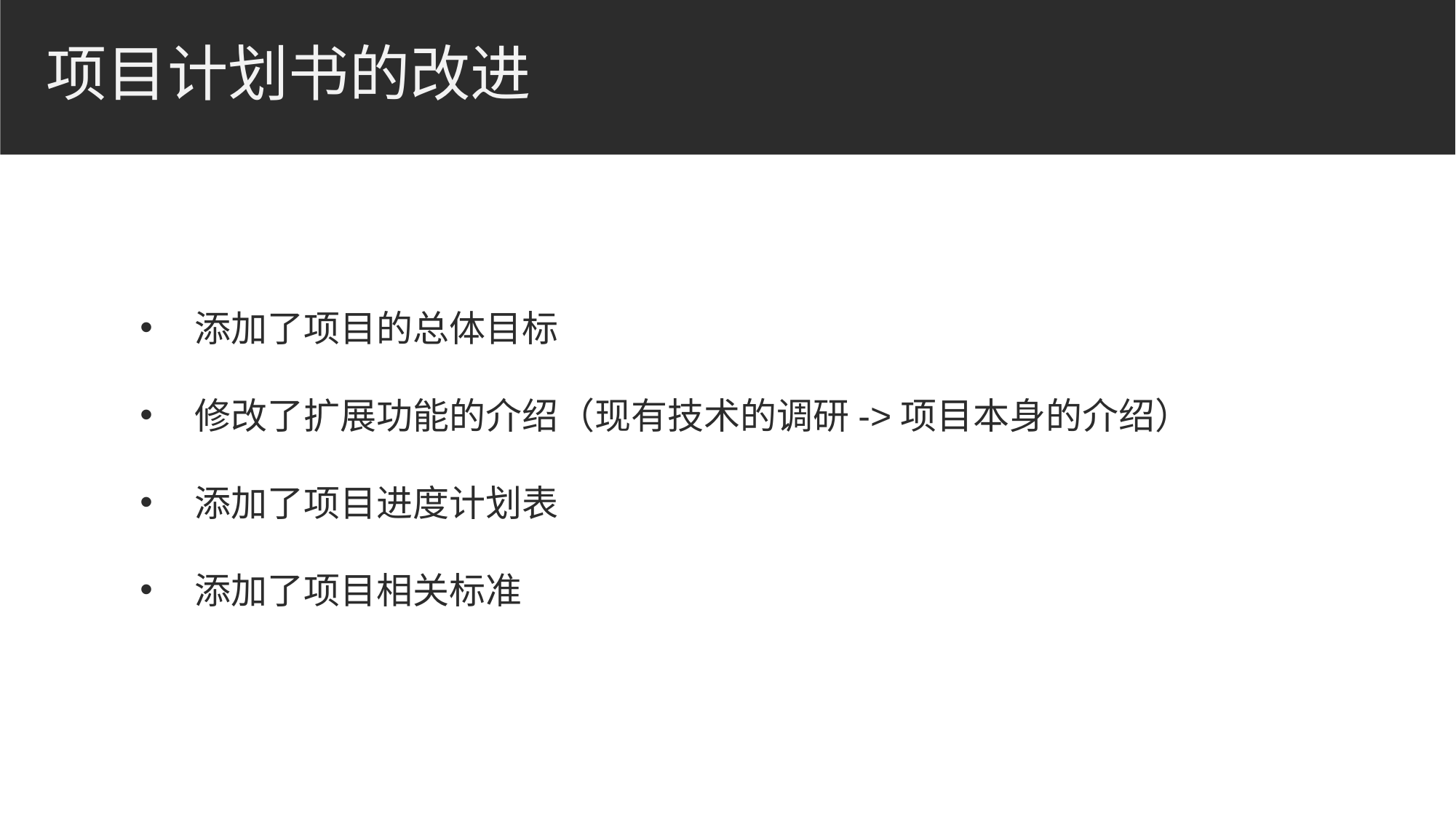

# 项目计划书的改进
添加了项目的总体目标
修改了扩展功能的介绍（现有技术的调研->项目本身的介绍）
添加了项目进度计划表
添加了项目相关标准